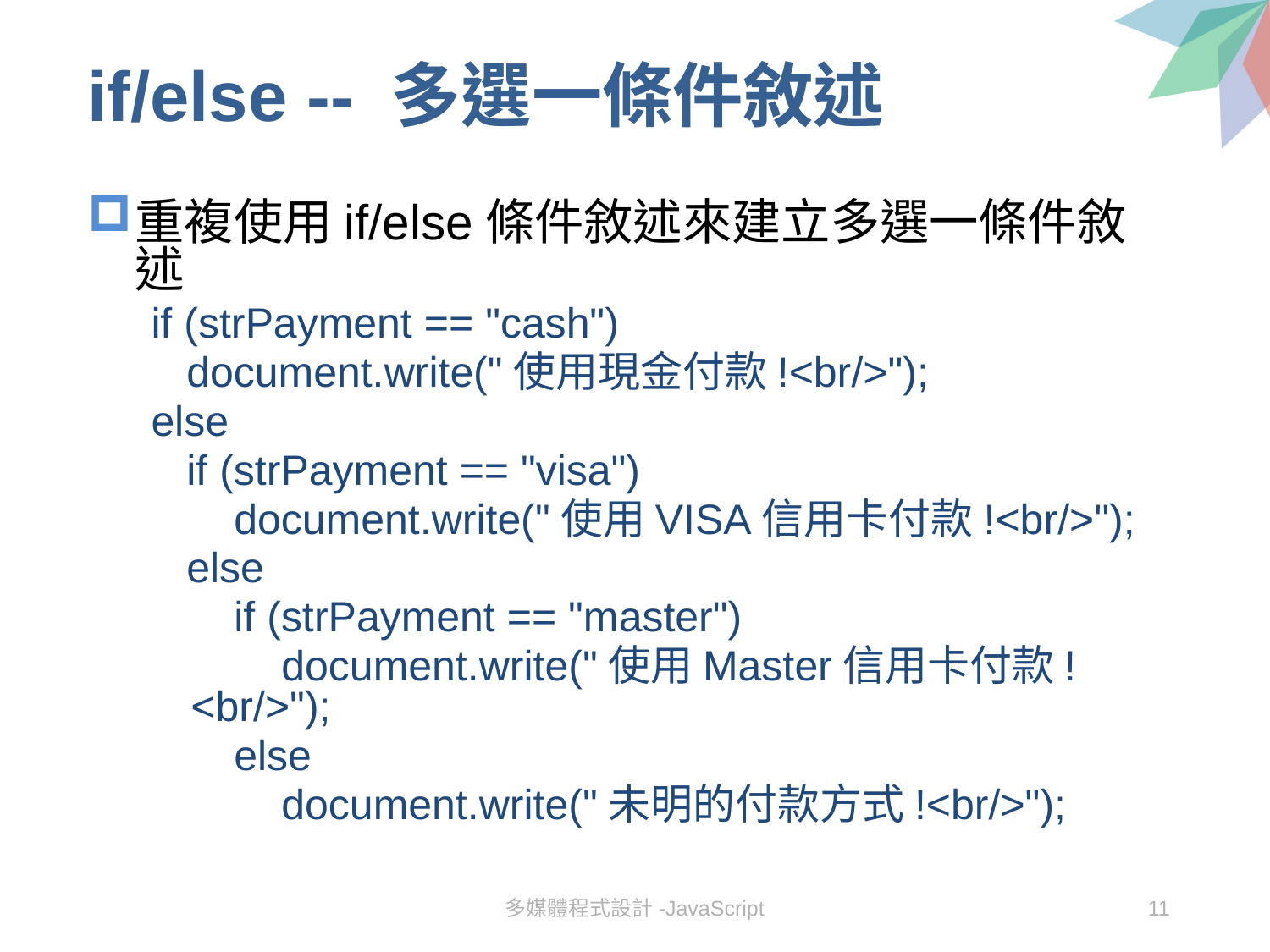

# if/else -- 多選一條件敘述
重複使用if/else條件敘述來建立多選一條件敘述
if (strPayment == "cash")
   document.write("使用現金付款!<br/>");
else
   if (strPayment == "visa")
       document.write("使用VISA信用卡付款!<br/>");
   else
       if (strPayment == "master")
           document.write("使用Master信用卡付款!<br/>");
       else
           document.write("未明的付款方式!<br/>");

多媒體程式設計-JavaScript
11